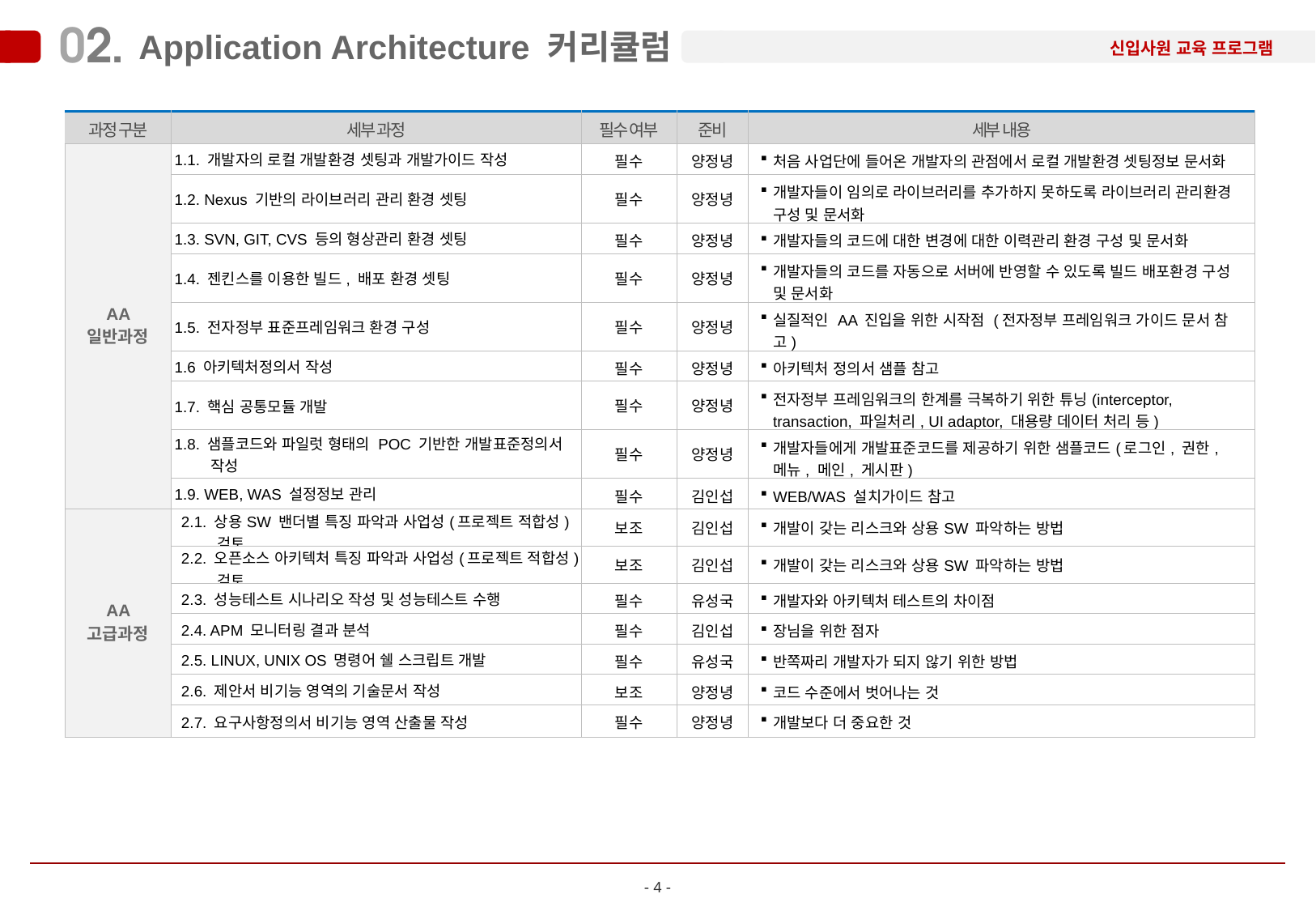

02.
Application Architecture 커리큘럼
| 과정 구분 | 세부 과정 | 필수 여부 | 준비 | 세부 내용 |
| --- | --- | --- | --- | --- |
| AA 일반과정 | 1.1. 개발자의 로컬 개발환경 셋팅과 개발가이드 작성 | 필수 | 양정녕 | 처음 사업단에 들어온 개발자의 관점에서 로컬 개발환경 셋팅정보 문서화 |
|  | 1.2. Nexus 기반의 라이브러리 관리 환경 셋팅 | 필수 | 양정녕 | 개발자들이 임의로 라이브러리를 추가하지 못하도록 라이브러리 관리환경 구성 및 문서화 |
|  | 1.3. SVN, GIT, CVS 등의 형상관리 환경 셋팅 | 필수 | 양정녕 | 개발자들의 코드에 대한 변경에 대한 이력관리 환경 구성 및 문서화 |
|  | 1.4. 젠킨스를 이용한 빌드, 배포 환경 셋팅 | 필수 | 양정녕 | 개발자들의 코드를 자동으로 서버에 반영할 수 있도록 빌드 배포환경 구성 및 문서화 |
|  | 1.5. 전자정부 표준프레임워크 환경 구성 | 필수 | 양정녕 | 실질적인 AA 진입을 위한 시작점 (전자정부 프레임워크 가이드 문서 참고) |
|  | 1.6 아키텍처정의서 작성 | 필수 | 양정녕 | 아키텍처 정의서 샘플 참고 |
|  | 1.7. 핵심 공통모듈 개발 | 필수 | 양정녕 | 전자정부 프레임워크의 한계를 극복하기 위한 튜닝(interceptor, transaction, 파일처리, UI adaptor, 대용량 데이터 처리 등) |
|  | 1.8. 샘플코드와 파일럿 형태의 POC 기반한 개발표준정의서 작성 | 필수 | 양정녕 | 개발자들에게 개발표준코드를 제공하기 위한 샘플코드(로그인, 권한, 메뉴, 메인, 게시판) |
|  | 1.9. WEB, WAS 설정정보 관리 | 필수 | 김인섭 | WEB/WAS 설치가이드 참고 |
| AA 고급과정 | 2.1. 상용SW 밴더별 특징 파악과 사업성(프로젝트 적합성) 검토 | 보조 | 김인섭 | 개발이 갖는 리스크와 상용SW 파악하는 방법 |
|  | 2.2. 오픈소스 아키텍처 특징 파악과 사업성(프로젝트 적합성) 검토 | 보조 | 김인섭 | 개발이 갖는 리스크와 상용SW 파악하는 방법 |
|  | 2.3. 성능테스트 시나리오 작성 및 성능테스트 수행 | 필수 | 유성국 | 개발자와 아키텍처 테스트의 차이점 |
|  | 2.4. APM 모니터링 결과 분석 | 필수 | 김인섭 | 장님을 위한 점자 |
|  | 2.5. LINUX, UNIX OS 명령어 쉘 스크립트 개발 | 필수 | 유성국 | 반쪽짜리 개발자가 되지 않기 위한 방법 |
|  | 2.6. 제안서 비기능 영역의 기술문서 작성 | 보조 | 양정녕 | 코드 수준에서 벗어나는 것 |
|  | 2.7. 요구사항정의서 비기능 영역 산출물 작성 | 필수 | 양정녕 | 개발보다 더 중요한 것 |